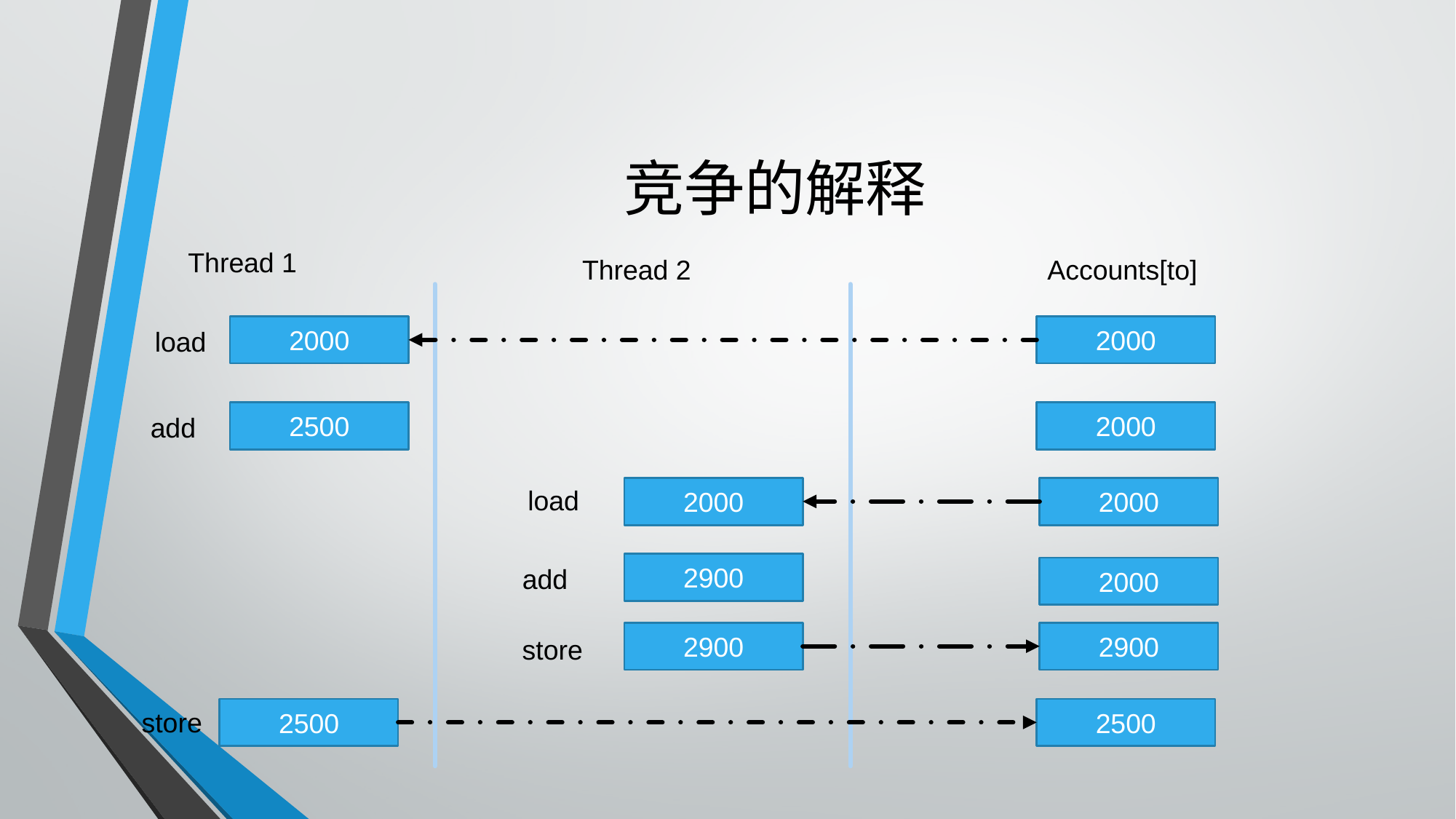

# 竞争的解释
Thread 1
Thread 2
Accounts[to]
2000
2000
load
2500
2000
add
load
2000
2000
2900
add
2000
2900
2900
store
2500
2500
store